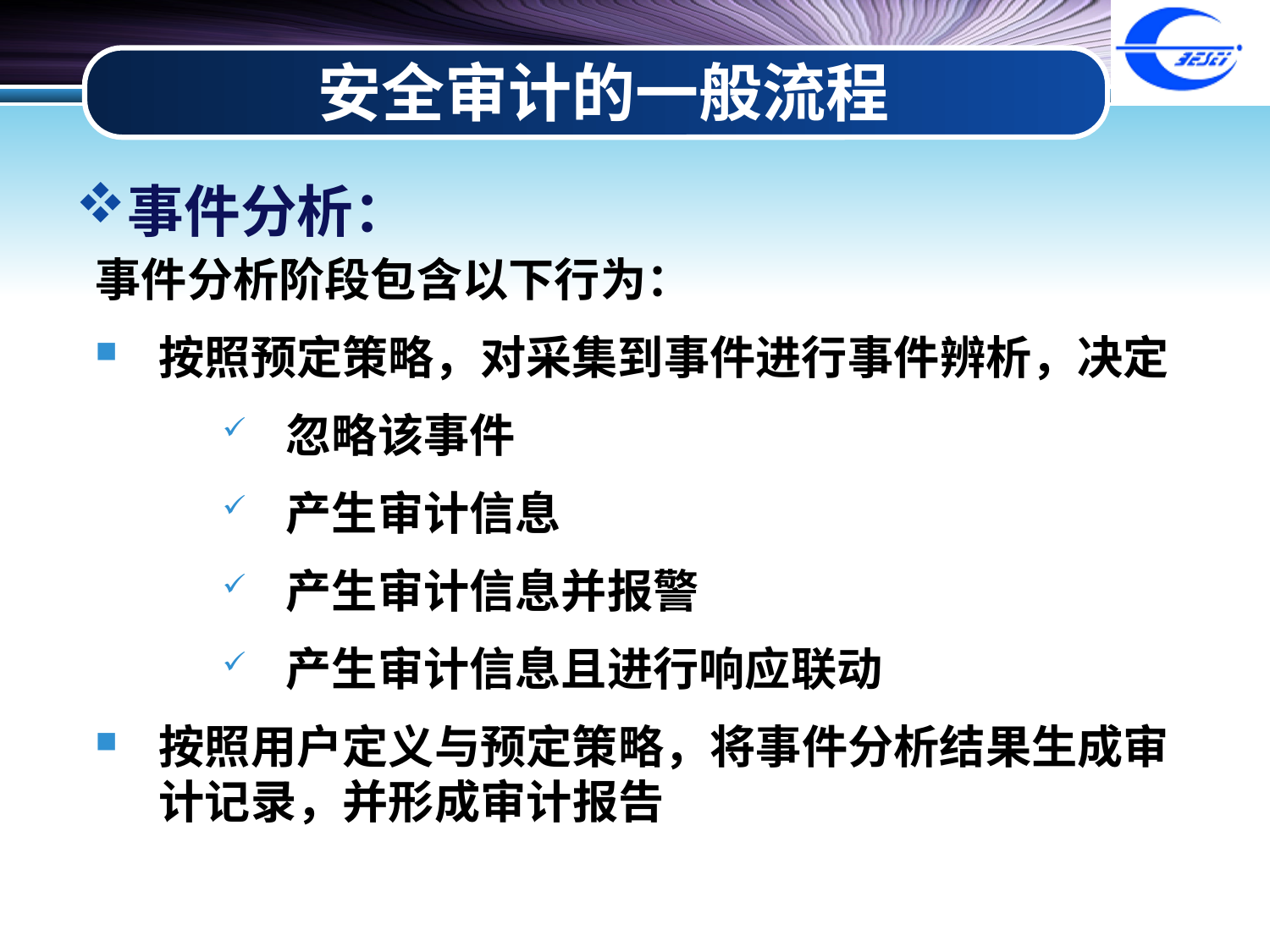

# 安全审计的一般流程
事件分析：
事件分析阶段包含以下行为：
按照预定策略，对采集到事件进行事件辨析，决定
忽略该事件
产生审计信息
产生审计信息并报警
产生审计信息且进行响应联动
按照用户定义与预定策略，将事件分析结果生成审计记录，并形成审计报告